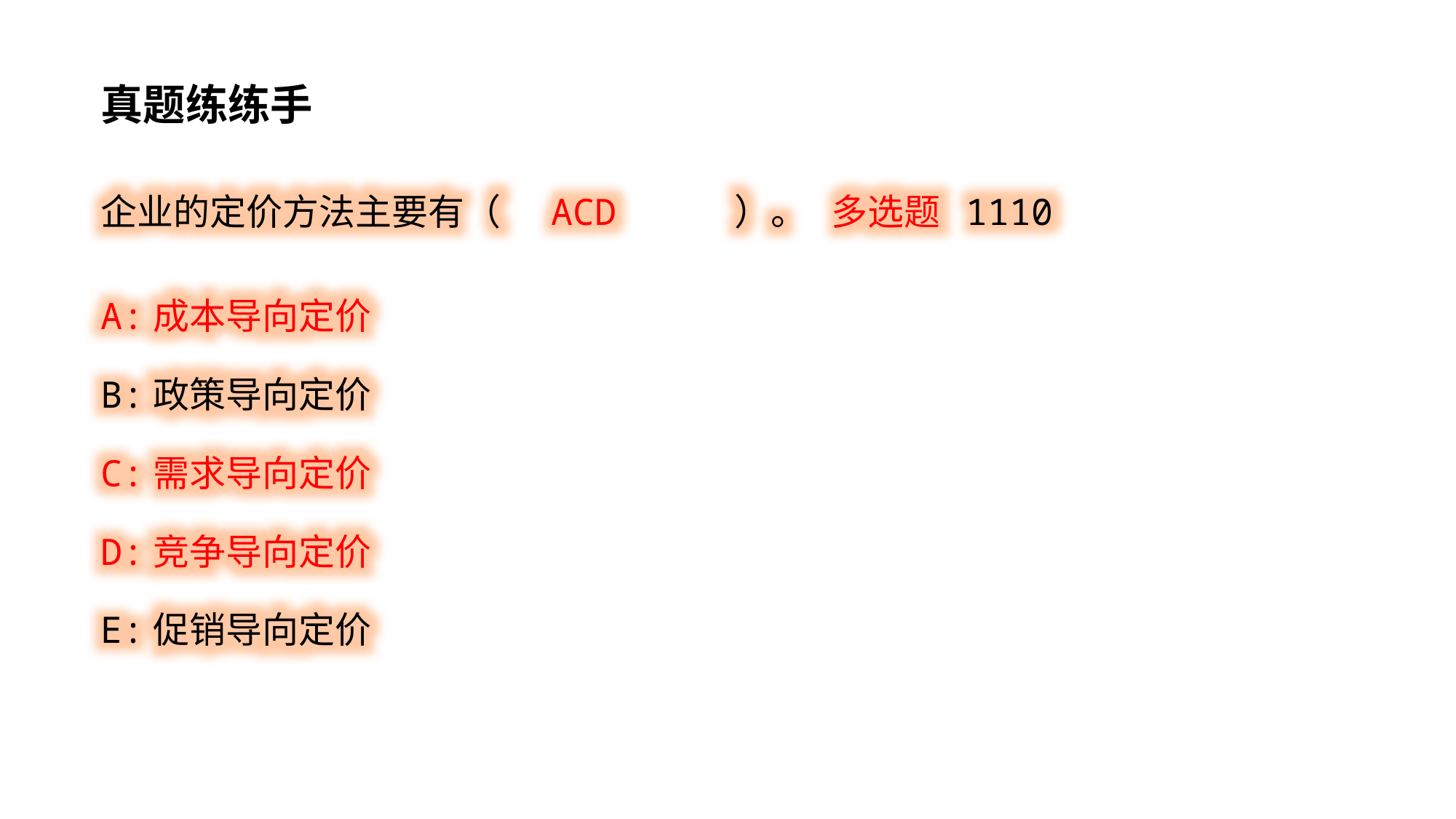

真题练练手
企业的定价方法主要有（     ACD     ）。   多选题  1110

A:成本导向定价

B:政策导向定价

C:需求导向定价

D:竞争导向定价

E:促销导向定价